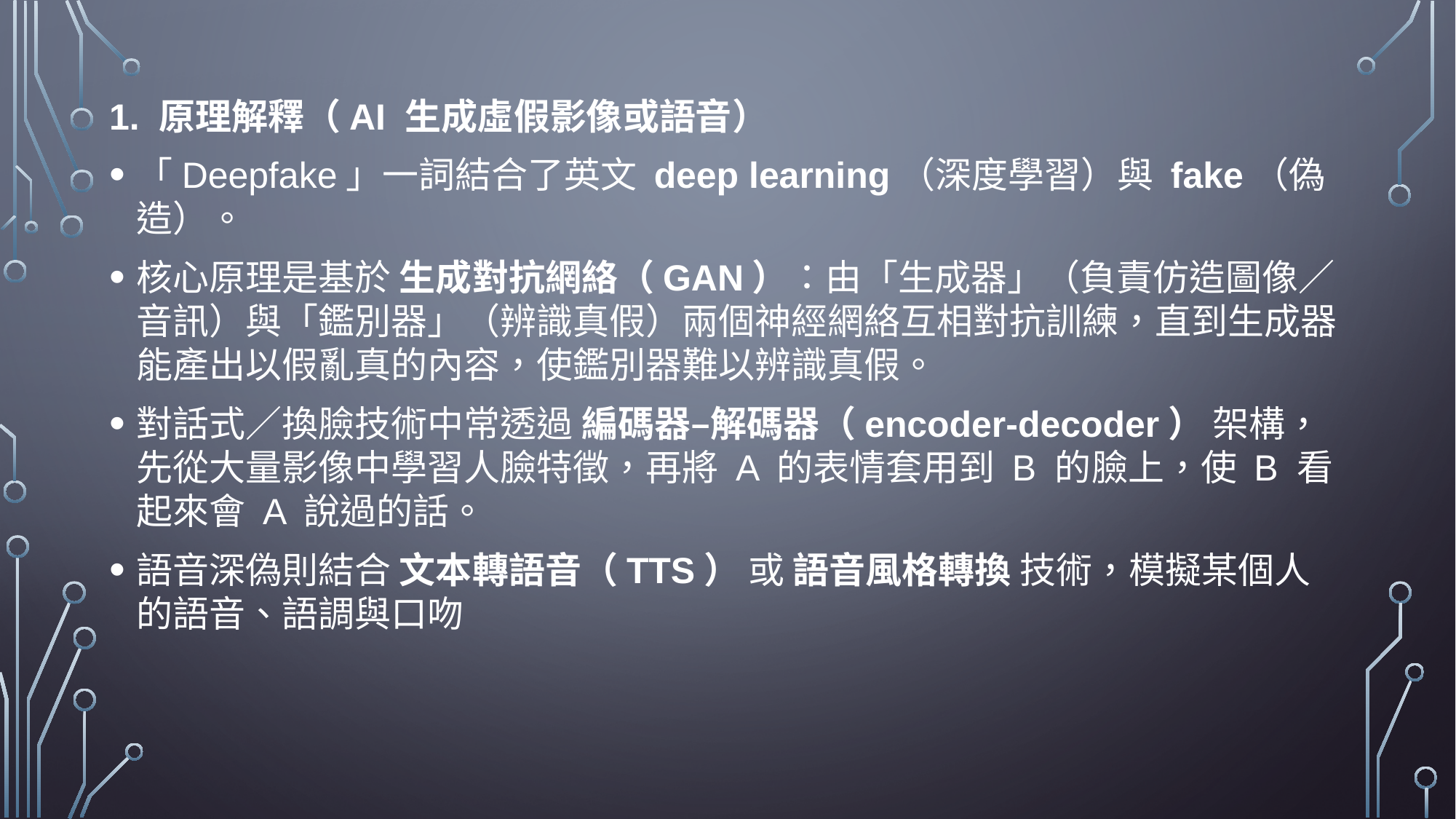

1. 原理解釋（AI 生成虛假影像或語音）
「Deepfake」一詞結合了英文 deep learning（深度學習）與 fake（偽造）。
核心原理是基於 生成對抗網絡（GAN）：由「生成器」（負責仿造圖像／音訊）與「鑑別器」（辨識真假）兩個神經網絡互相對抗訓練，直到生成器能產出以假亂真的內容，使鑑別器難以辨識真假。
對話式／換臉技術中常透過 編碼器–解碼器（encoder‑decoder） 架構，先從大量影像中學習人臉特徵，再將 A 的表情套用到 B 的臉上，使 B 看起來會 A 說過的話。
語音深偽則結合 文本轉語音（TTS） 或 語音風格轉換 技術，模擬某個人的語音、語調與口吻